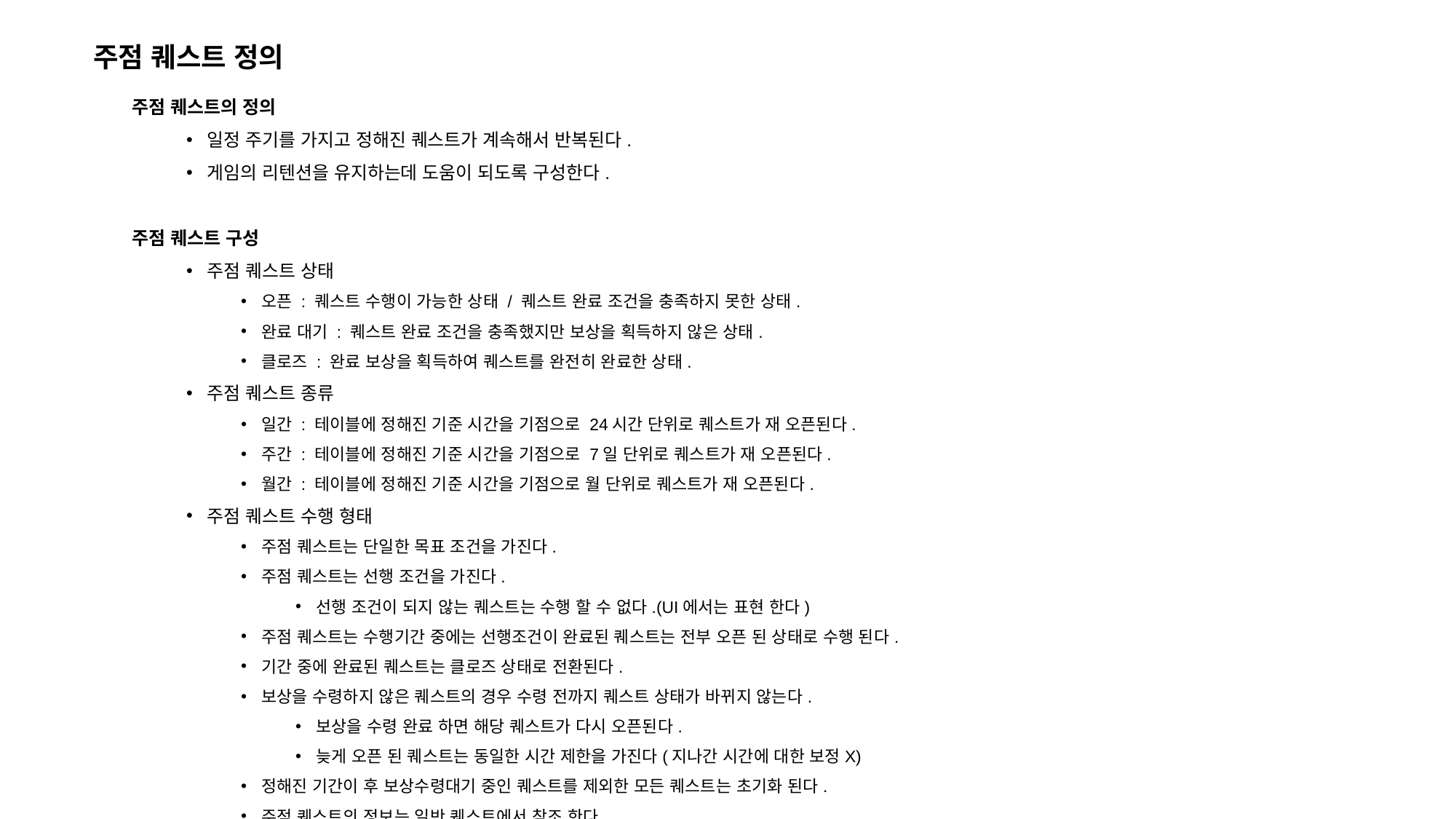

주점 퀘스트 정의
주점 퀘스트의 정의
일정 주기를 가지고 정해진 퀘스트가 계속해서 반복된다.
게임의 리텐션을 유지하는데 도움이 되도록 구성한다.

주점 퀘스트 구성
주점 퀘스트 상태
오픈 : 퀘스트 수행이 가능한 상태 / 퀘스트 완료 조건을 충족하지 못한 상태.
완료 대기 : 퀘스트 완료 조건을 충족했지만 보상을 획득하지 않은 상태.
클로즈 : 완료 보상을 획득하여 퀘스트를 완전히 완료한 상태.
주점 퀘스트 종류
일간 : 테이블에 정해진 기준 시간을 기점으로 24시간 단위로 퀘스트가 재 오픈된다.
주간 : 테이블에 정해진 기준 시간을 기점으로 7일 단위로 퀘스트가 재 오픈된다.
월간 : 테이블에 정해진 기준 시간을 기점으로 월 단위로 퀘스트가 재 오픈된다.
주점 퀘스트 수행 형태
주점 퀘스트는 단일한 목표 조건을 가진다.
주점 퀘스트는 선행 조건을 가진다.
선행 조건이 되지 않는 퀘스트는 수행 할 수 없다.(UI에서는 표현 한다)
주점 퀘스트는 수행기간 중에는 선행조건이 완료된 퀘스트는 전부 오픈 된 상태로 수행 된다.
기간 중에 완료된 퀘스트는 클로즈 상태로 전환된다.
보상을 수령하지 않은 퀘스트의 경우 수령 전까지 퀘스트 상태가 바뀌지 않는다.
보상을 수령 완료 하면 해당 퀘스트가 다시 오픈된다.
늦게 오픈 된 퀘스트는 동일한 시간 제한을 가진다(지나간 시간에 대한 보정X)
정해진 기간이 후 보상수령대기 중인 퀘스트를 제외한 모든 퀘스트는 초기화 된다.
주점 퀘스트의 정보는 일반 퀘스트에서 참조 한다.